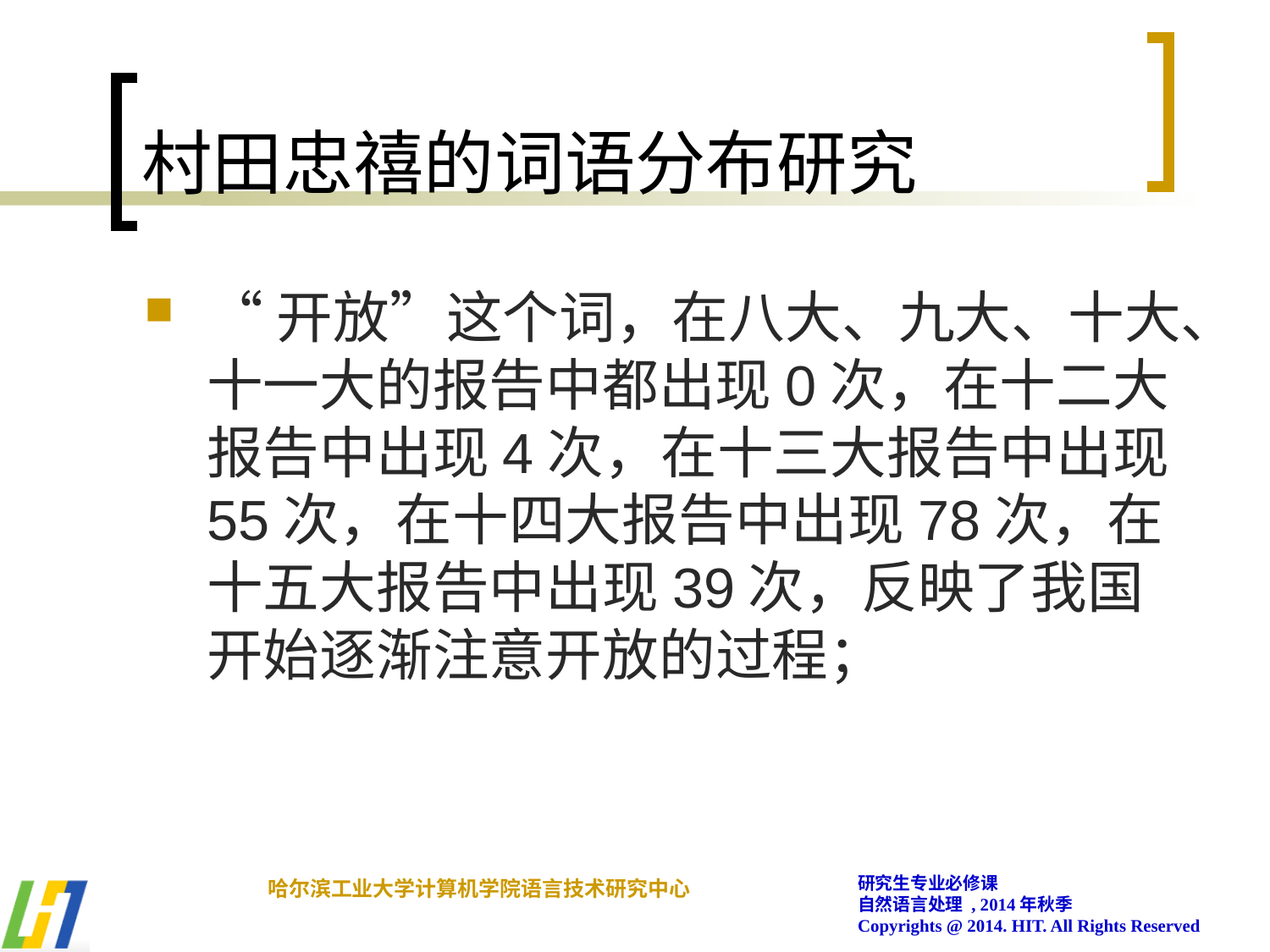

# 村田忠禧的词语分布研究
“开放”这个词，在八大、九大、十大、十一大的报告中都出现0次，在十二大报告中出现4次，在十三大报告中出现55次，在十四大报告中出现78次，在十五大报告中出现39次，反映了我国开始逐渐注意开放的过程；

研究生专业必修课
自然语言处理 , 2014年秋季
Copyrights @ 2014. HIT. All Rights Reserved
哈尔滨工业大学计算机学院语言技术研究中心